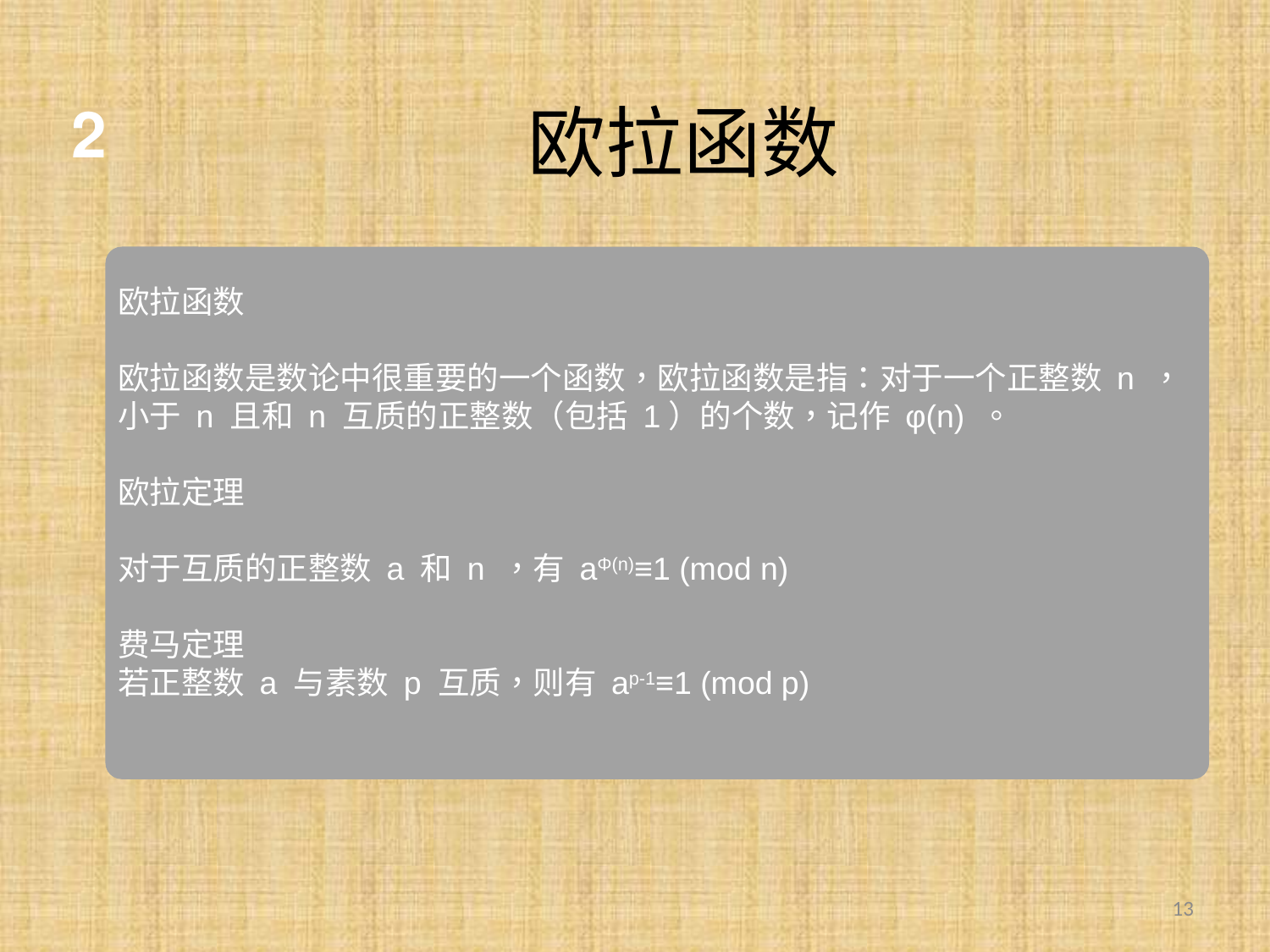

欧拉函数
2

欧拉函数

欧拉函数是数论中很重要的一个函数，欧拉函数是指：对于一个正整数 n ，小于 n 且和 n 互质的正整数（包括 1）的个数，记作 φ(n) 。

欧拉定理

对于互质的正整数 a 和 n ，有 aΦ(n)≡1 (mod n)

费马定理
若正整数 a 与素数 p 互质，则有 ap-1≡1 (mod p)

13